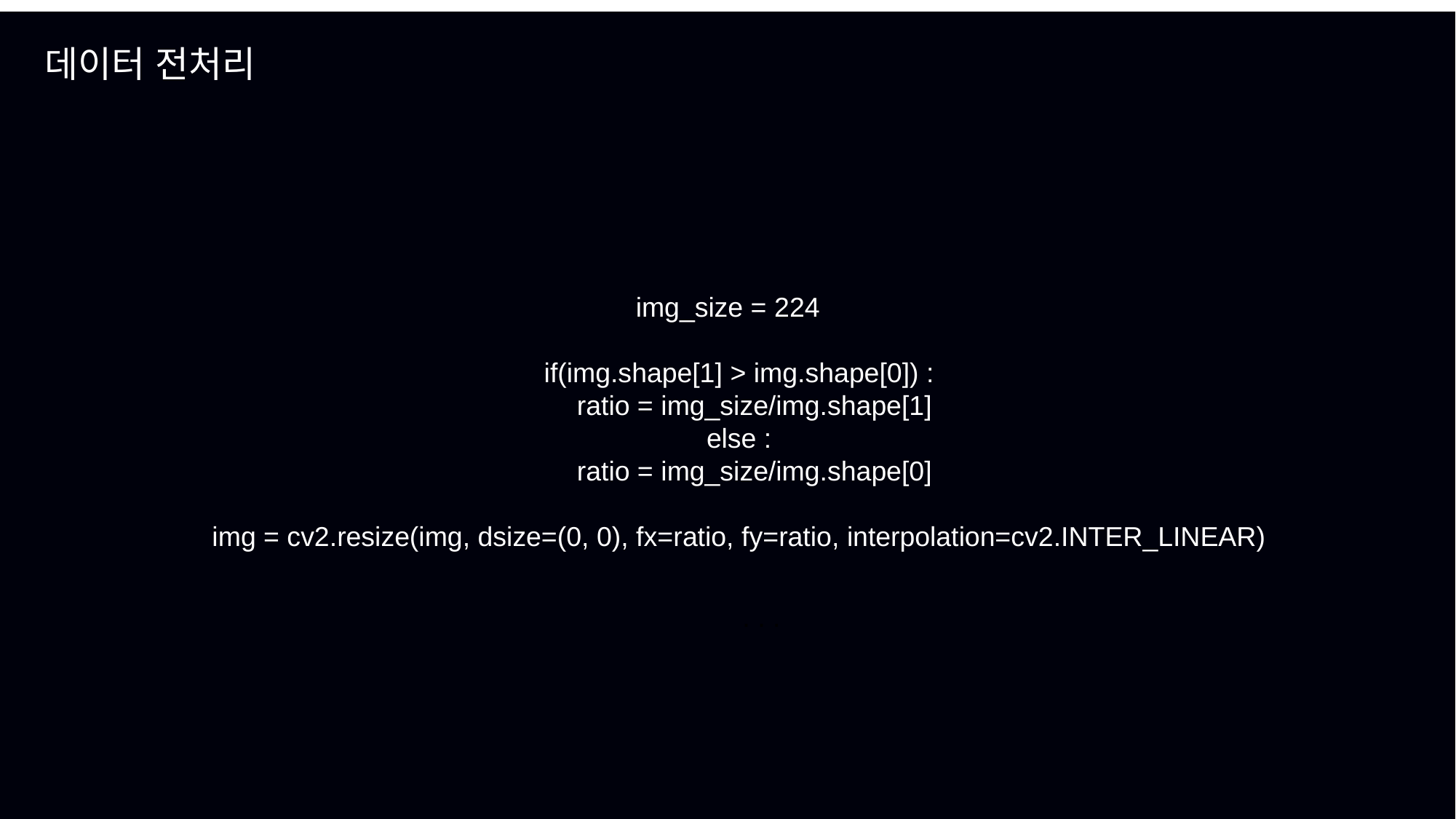

img_size = 224

   if(img.shape[1] > img.shape[0]) :
       ratio = img_size/img.shape[1]
   else :
       ratio = img_size/img.shape[0]

   img = cv2.resize(img, dsize=(0, 0), fx=ratio, fy=ratio, interpolation=cv2.INTER_LINEAR)
데이터 전처리
. . .